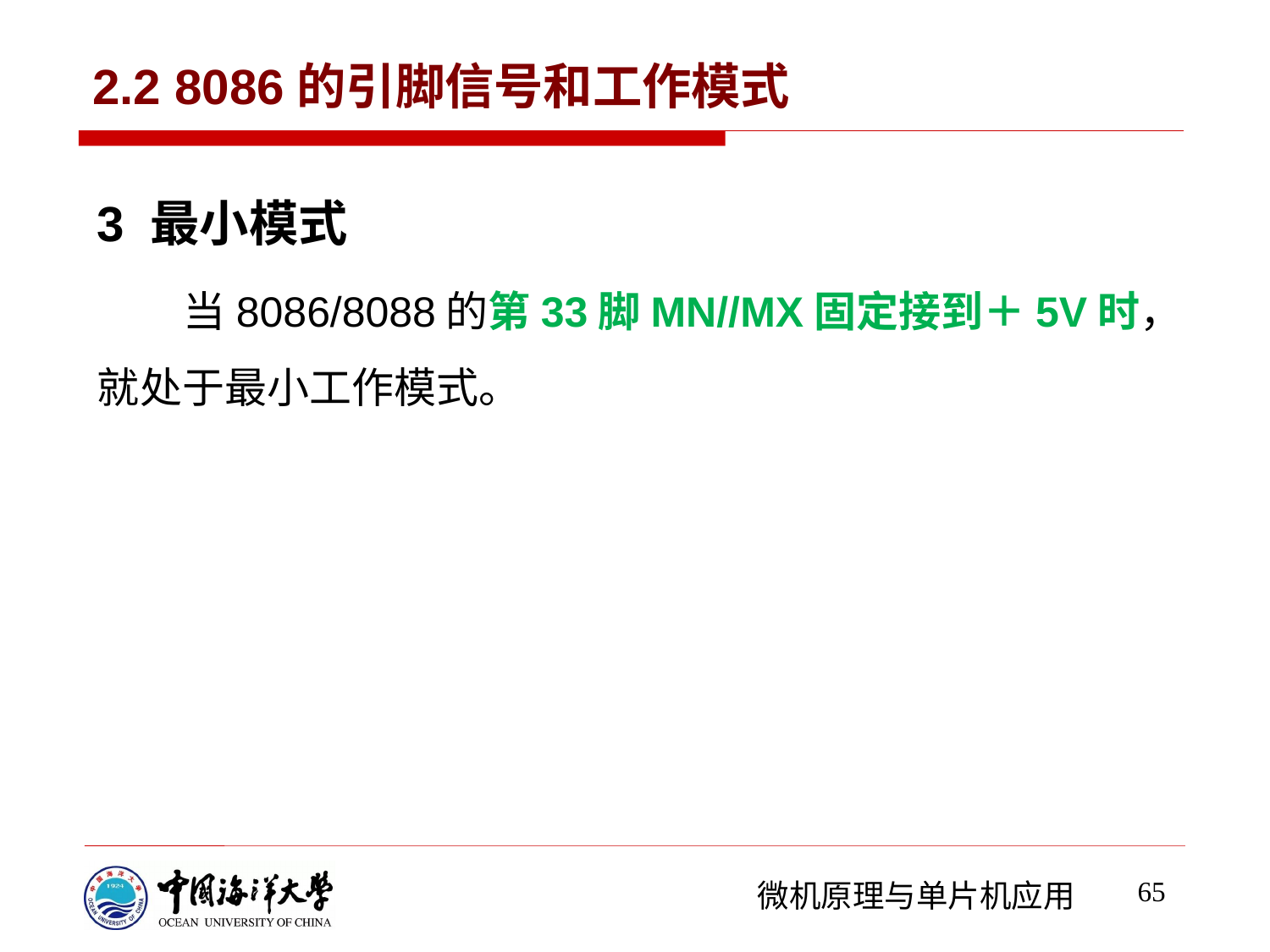

# 2.2 8086的引脚信号和工作模式
3 最小模式
        当8086/8088的第33脚MN//MX固定接到＋5V时，就处于最小工作模式。

65